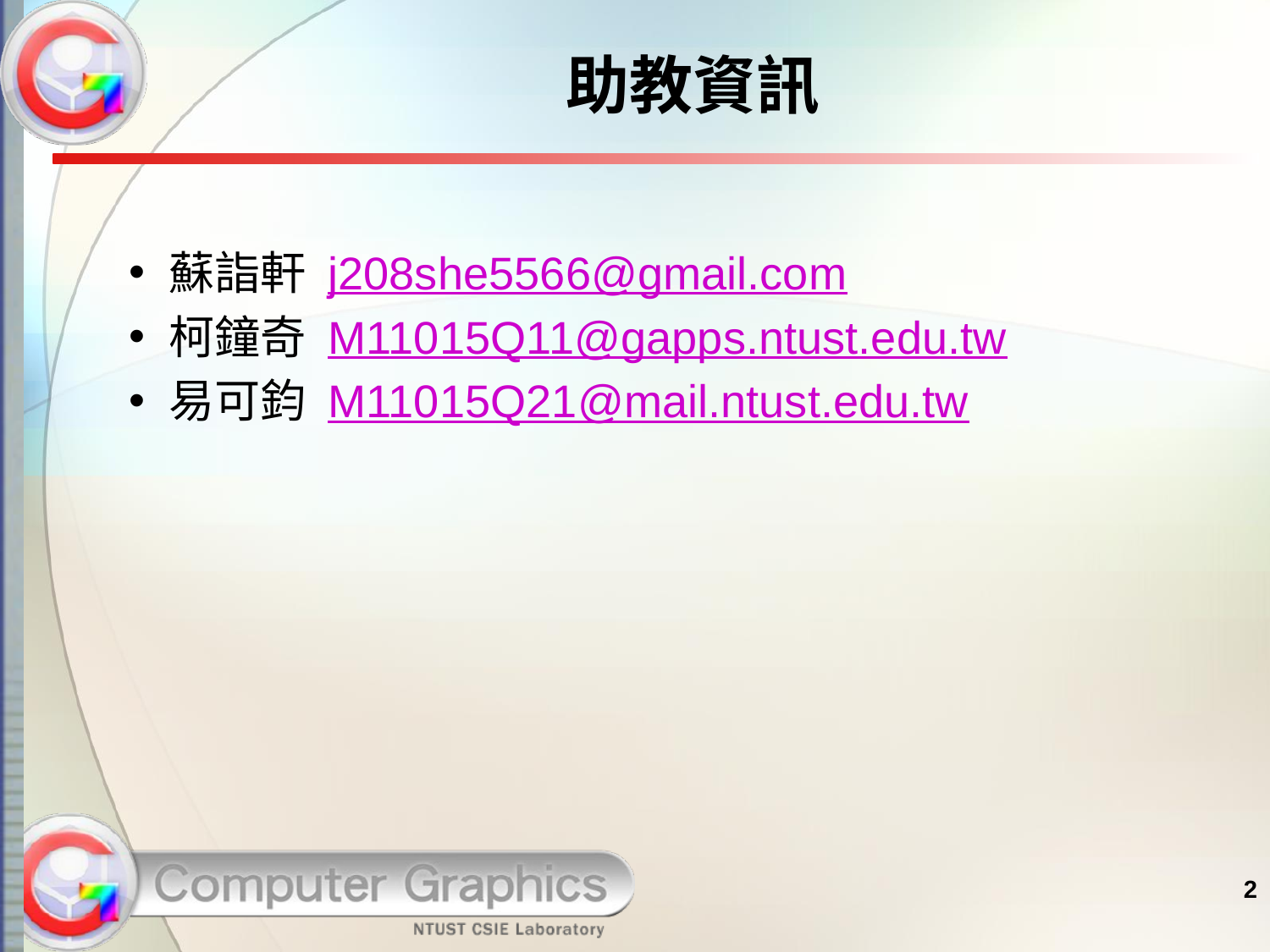

# 助教資訊

蘇詣軒 j208she5566@gmail.com
柯鐘奇 M11015Q11@gapps.ntust.edu.tw
易可鈞 M11015Q21@mail.ntust.edu.tw

2